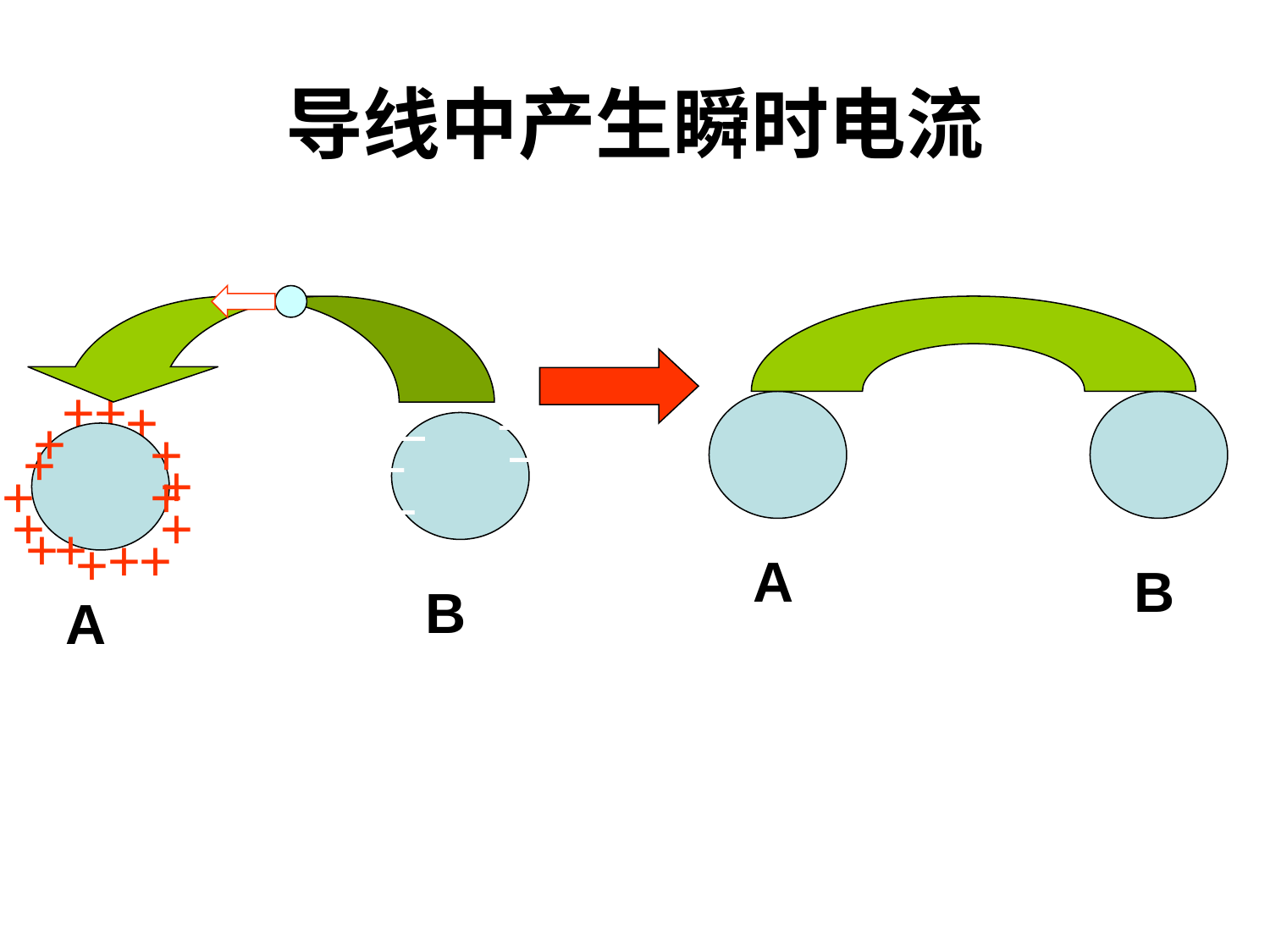

# 导线中产生瞬时电流

+
+
+
+
+
+

+
+
+
+
+
+
+
+
+
+
A
—
—
—
—

—
—
—
—
—
—
—
B

A

B
A，B两导体成为
一个等势体